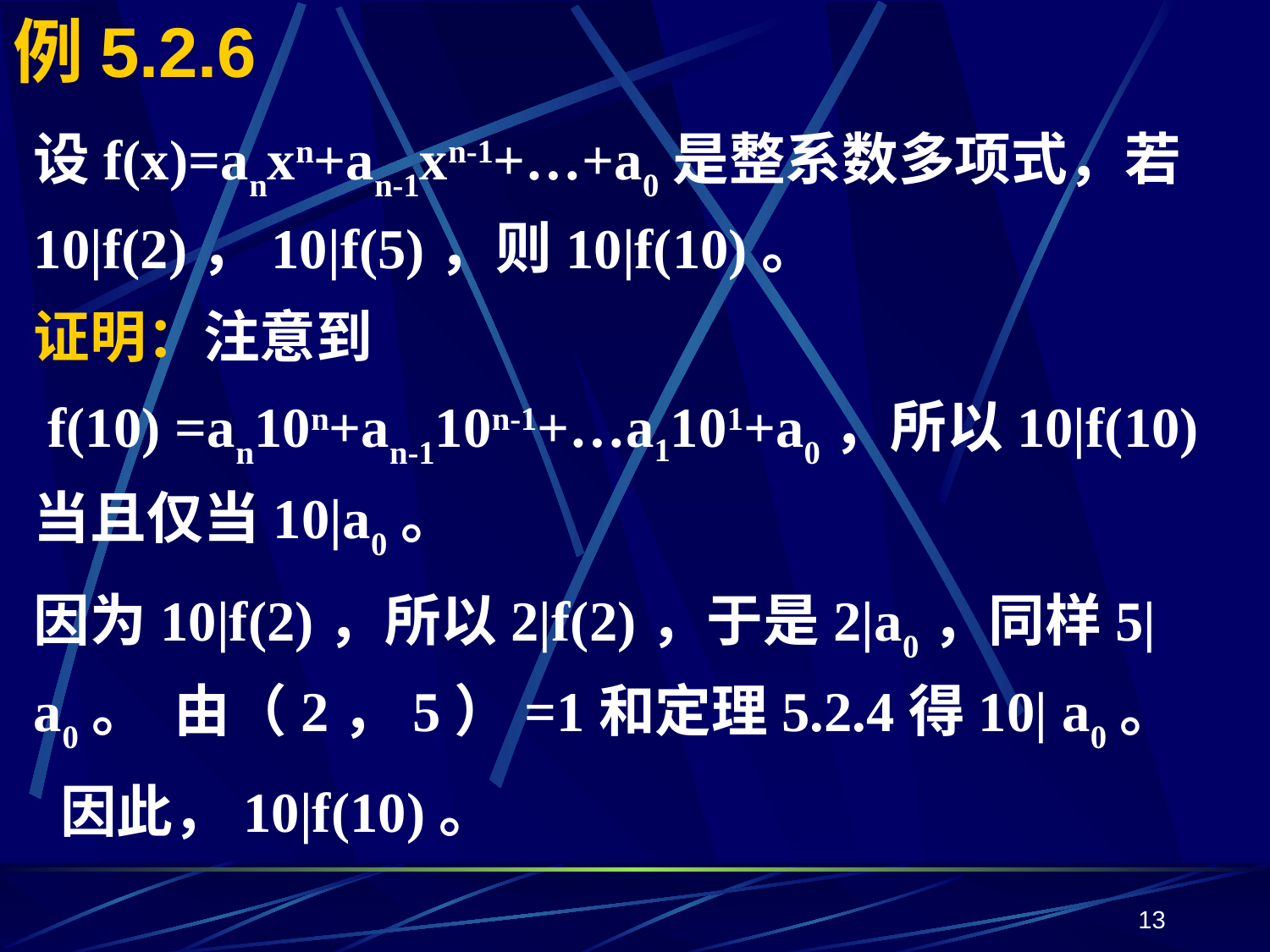

# 例5.2.6
设f(x)=anxn+an-1xn-1+…+a0是整系数多项式，若10|f(2)，10|f(5)，则10|f(10)。
证明：注意到
 f(10) =an10n+an-110n-1+…a1101+a0，所以10|f(10)当且仅当10|a0。
因为10|f(2)，所以2|f(2)，于是2|a0，同样5|a0。  由（2，5）=1和定理5.2.4得10| a0。
 因此，10|f(10)。

13